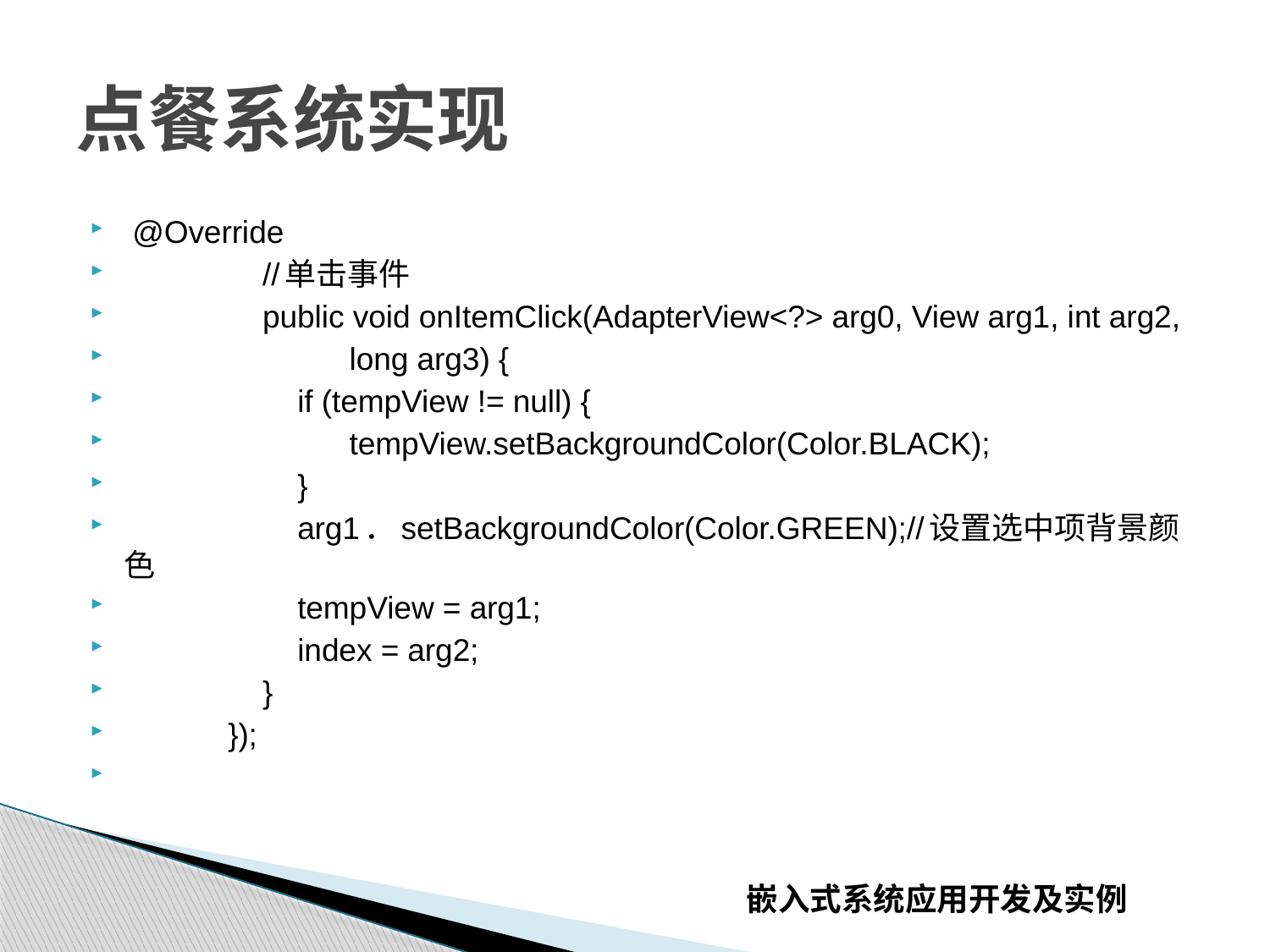

# 点餐系统实现
 @Override
                //单击事件
                public void onItemClick(AdapterView<?> arg0, View arg1, int arg2,
                          long arg3) {
                    if (tempView != null) {
                          tempView.setBackgroundColor(Color.BLACK);
                    }
                    arg1．setBackgroundColor(Color.GREEN);//设置选中项背景颜色
                    tempView = arg1;
                    index = arg2;
                }
            });

嵌入式系统应用开发及实例